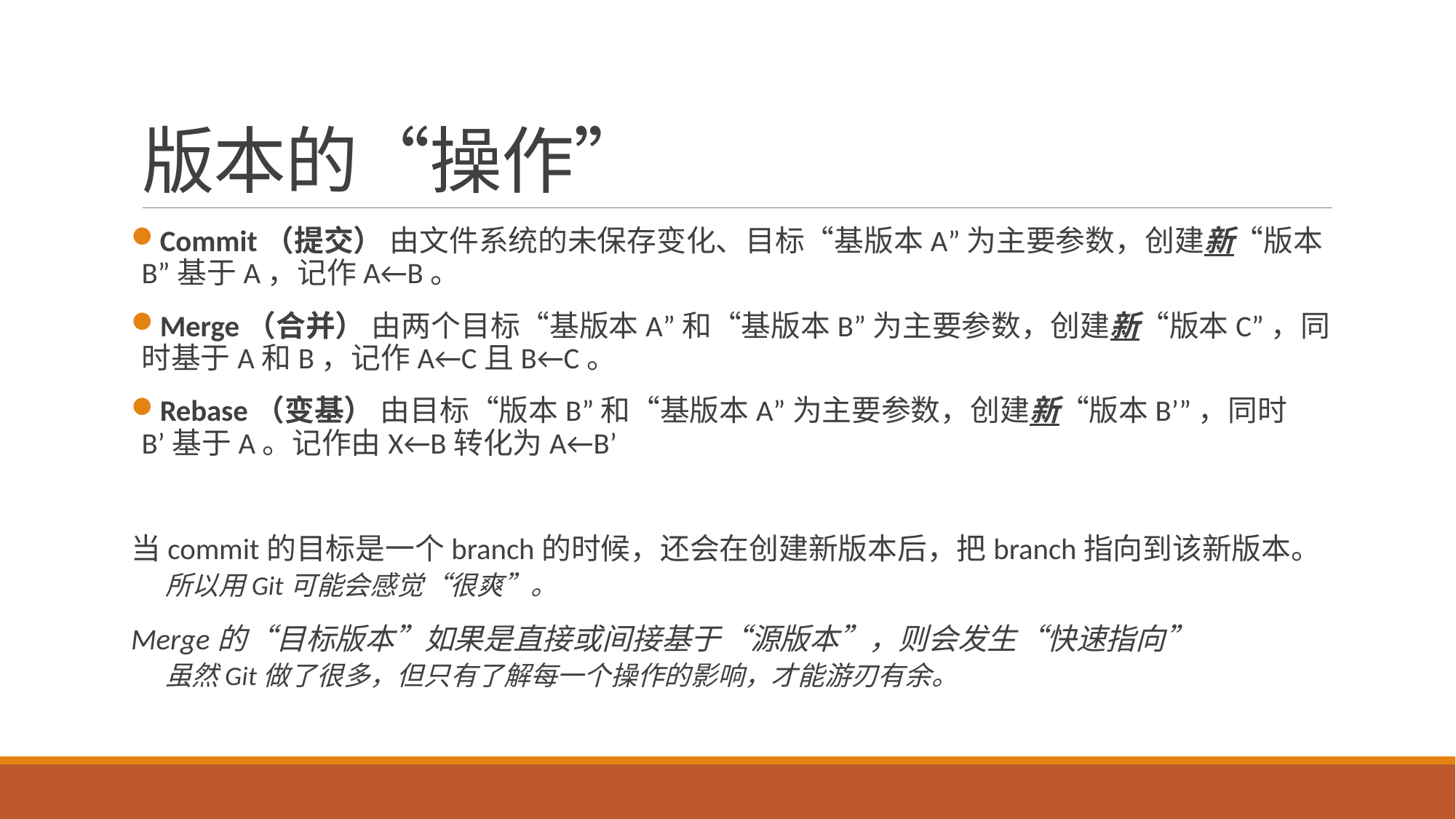

# 版本的“操作”
Commit（提交） 由文件系统的未保存变化、目标“基版本A”为主要参数，创建新“版本B”基于A，记作A←B。
Merge（合并） 由两个目标“基版本A”和“基版本B”为主要参数，创建新“版本C”，同时基于A和B，记作A←C且B←C。
Rebase（变基） 由目标“版本B”和“基版本A”为主要参数，创建新“版本B’”，同时B’基于A。记作由X←B转化为A←B’

当commit的目标是一个branch的时候，还会在创建新版本后，把branch指向到该新版本。
所以用Git可能会感觉“很爽”。
Merge的“目标版本”如果是直接或间接基于“源版本”，则会发生“快速指向”
虽然Git做了很多，但只有了解每一个操作的影响，才能游刃有余。